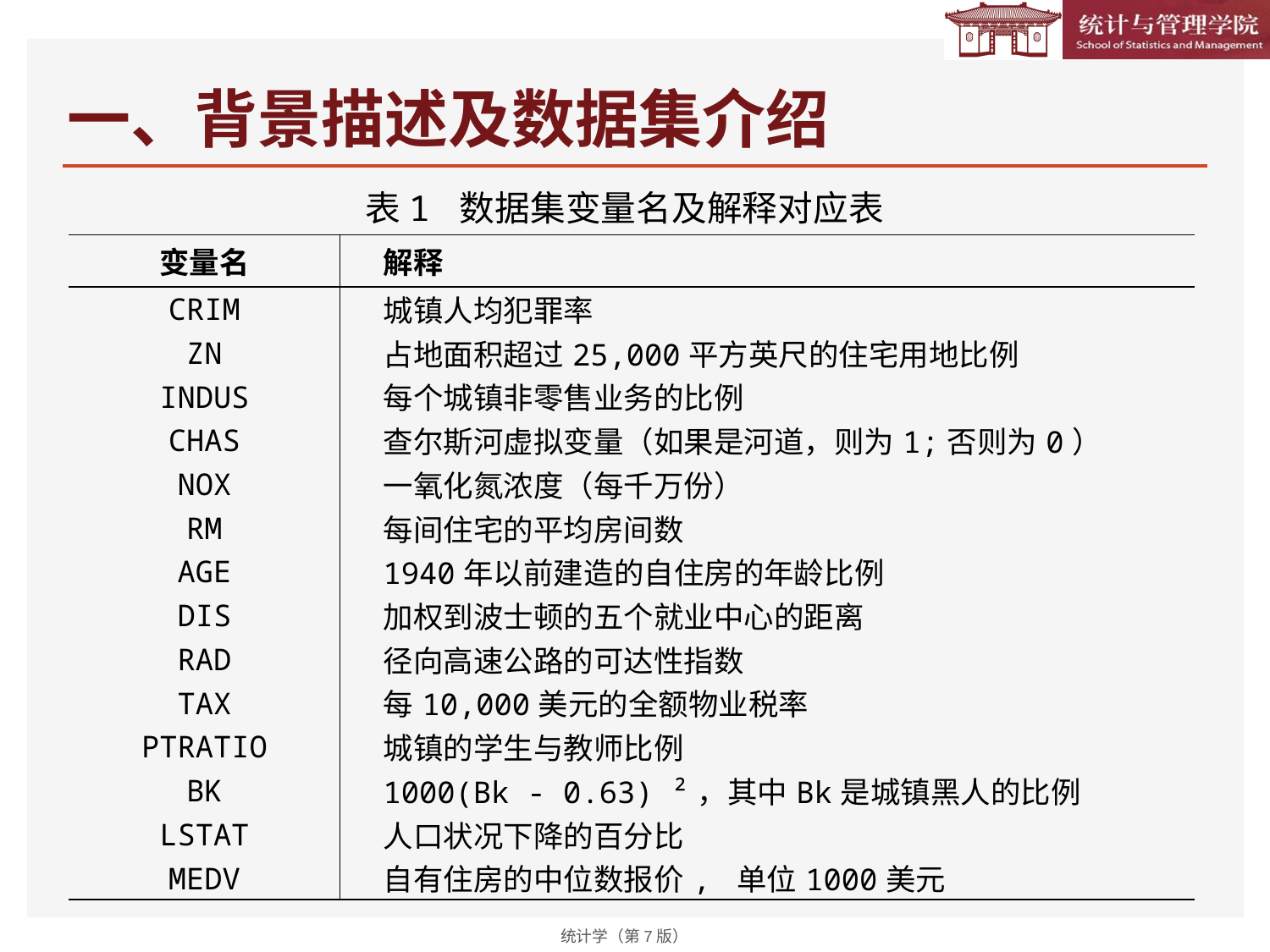

# 一、背景描述及数据集介绍
表1 数据集变量名及解释对应表
| 变量名 | 解释 |
| --- | --- |
| CRIM | 城镇人均犯罪率 |
| ZN | 占地面积超过25,000平方英尺的住宅用地比例 |
| INDUS | 每个城镇非零售业务的比例 |
| CHAS | 查尔斯河虚拟变量（如果是河道，则为1;否则为0） |
| NOX | 一氧化氮浓度（每千万份） |
| RM | 每间住宅的平均房间数 |
| AGE | 1940年以前建造的自住房的年龄比例 |
| DIS | 加权到波士顿的五个就业中心的距离 |
| RAD | 径向高速公路的可达性指数 |
| TAX | 每10,000美元的全额物业税率 |
| PTRATIO | 城镇的学生与教师比例 |
| BK | 1000(Bk - 0.63) ²，其中Bk是城镇黑人的比例 |
| LSTAT | 人口状况下降的百分比 |
| MEDV | 自有住房的中位数报价, 单位1000美元 |
统计学（第7版）